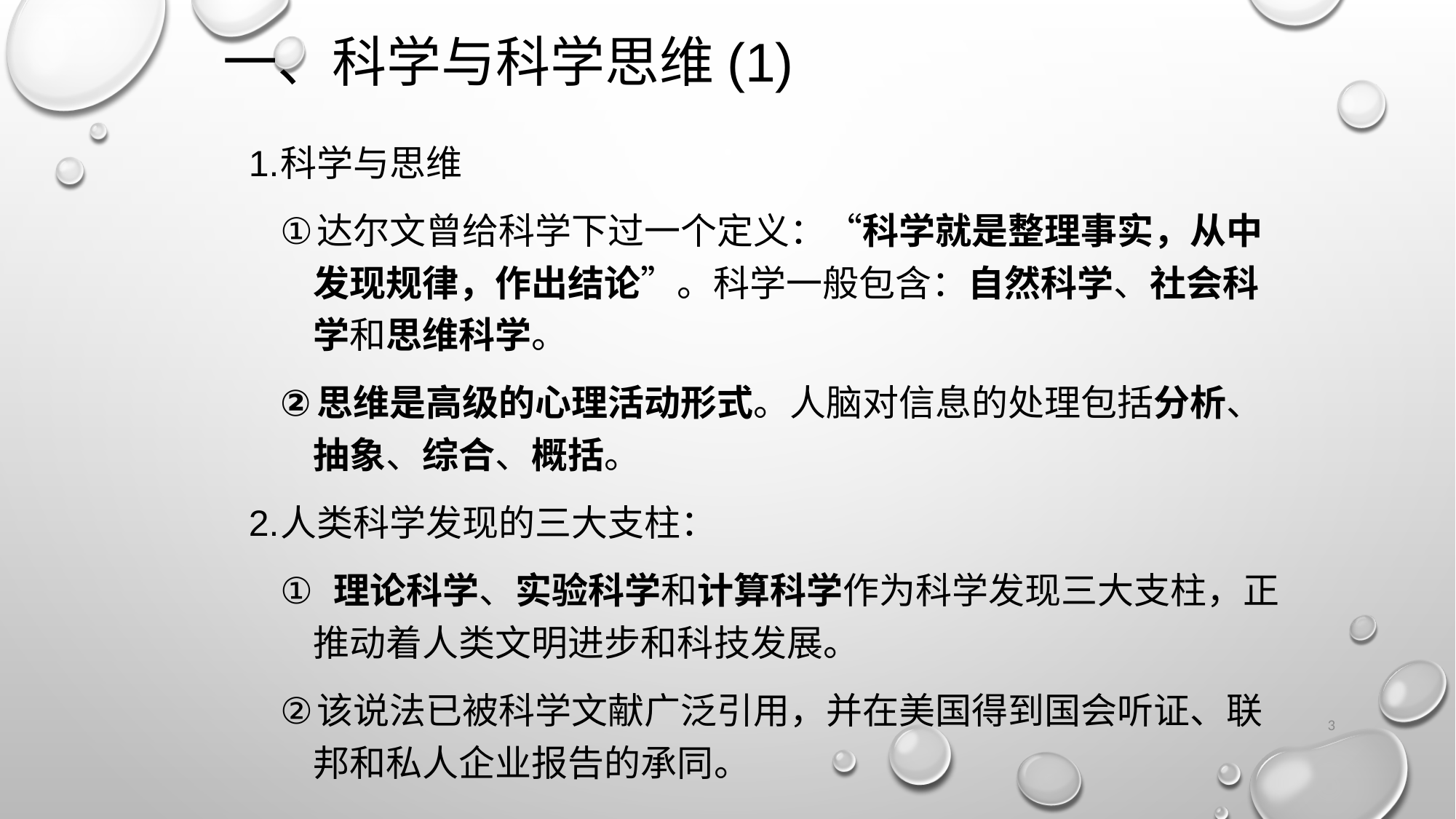

# 一、科学与科学思维(1)
科学与思维
达尔文曾给科学下过一个定义：“科学就是整理事实，从中发现规律，作出结论”。科学一般包含：自然科学、社会科学和思维科学。
思维是高级的心理活动形式。人脑对信息的处理包括分析、抽象、综合、概括。
人类科学发现的三大支柱：
 理论科学、实验科学和计算科学作为科学发现三大支柱，正推动着人类文明进步和科技发展。
该说法已被科学文献广泛引用，并在美国得到国会听证、联邦和私人企业报告的承同。
3